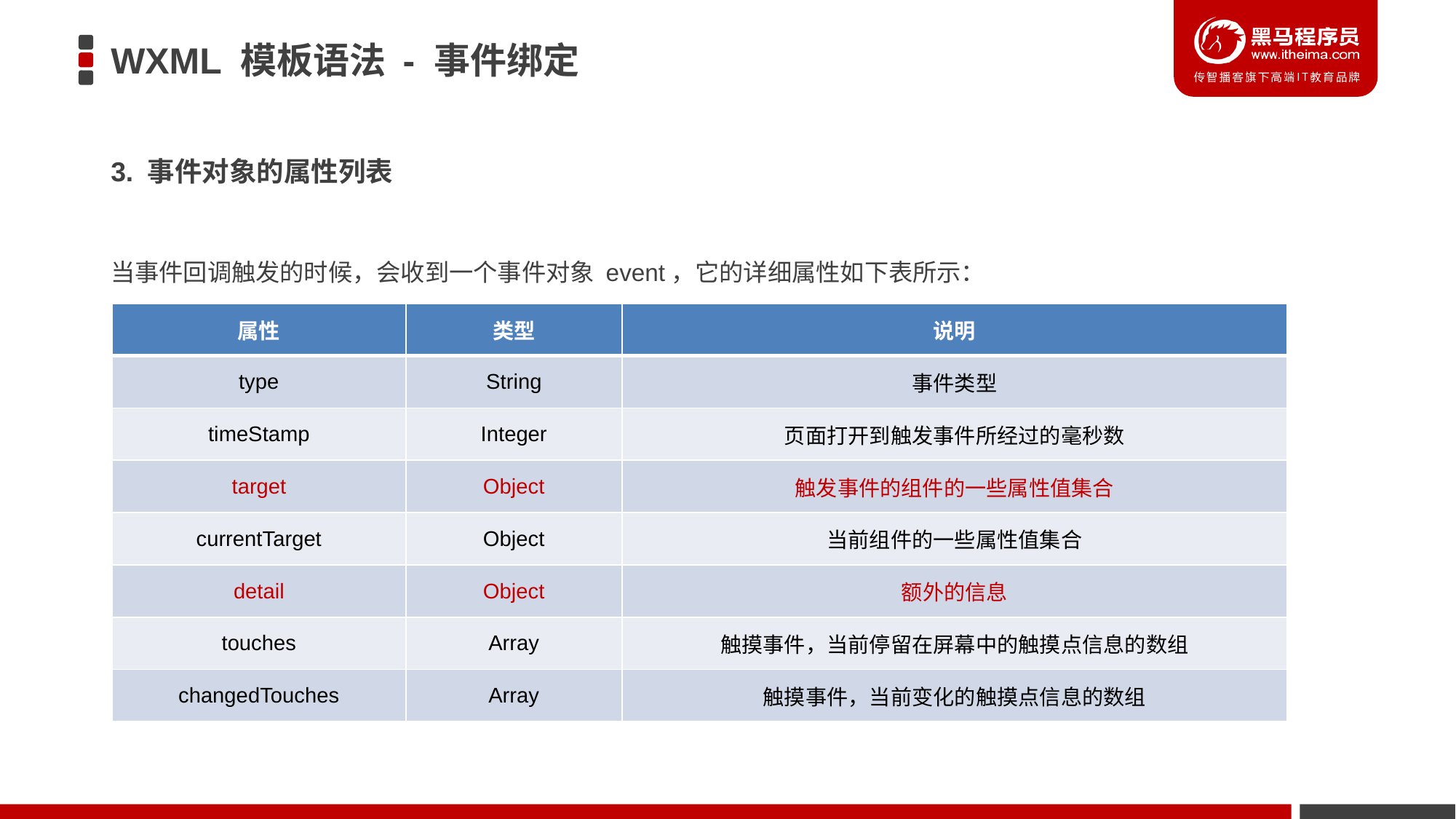

# WXML 模板语法 - 事件绑定
3. 事件对象的属性列表
当事件回调触发的时候，会收到一个事件对象 event，它的详细属性如下表所示：
| 属性 | 类型 | 说明 |
| --- | --- | --- |
| type | String | 事件类型 |
| timeStamp | Integer | 页面打开到触发事件所经过的毫秒数 |
| target | Object | 触发事件的组件的一些属性值集合 |
| currentTarget | Object | 当前组件的一些属性值集合 |
| detail | Object | 额外的信息 |
| touches | Array | 触摸事件，当前停留在屏幕中的触摸点信息的数组 |
| changedTouches | Array | 触摸事件，当前变化的触摸点信息的数组 |